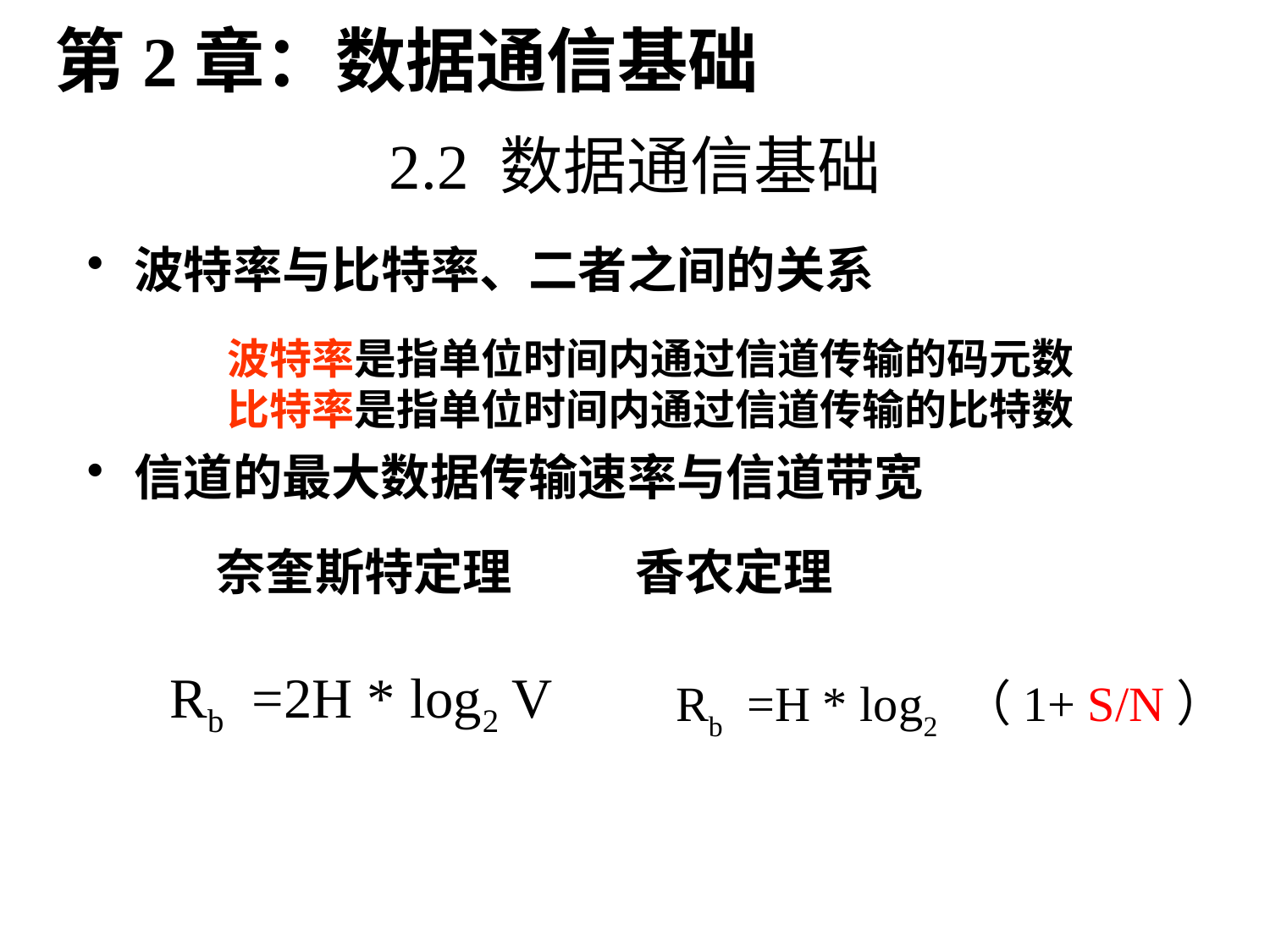

第2章：数据通信基础
# 2.2 数据通信基础
波特率与比特率、二者之间的关系

信道的最大数据传输速率与信道带宽
         奈奎斯特定理           香农定理

波特率是指单位时间内通过信道传输的码元数
比特率是指单位时间内通过信道传输的比特数
Rb  =2H * log2 V
 Rb  =H * log2 （1+ S/N）